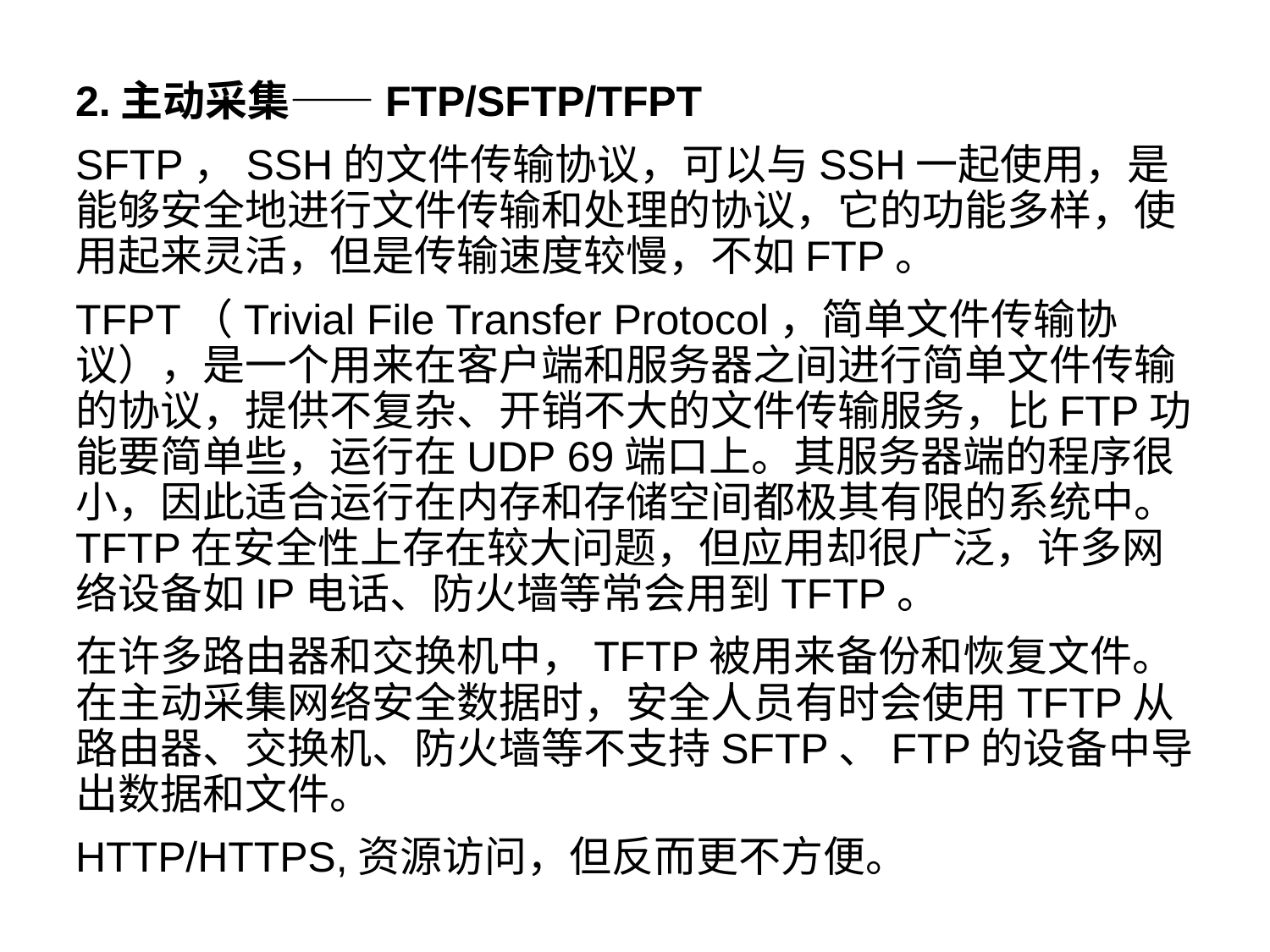

2.主动采集——FTP/SFTP/TFPT
SFTP，SSH的文件传输协议，可以与SSH一起使用，是能够安全地进行文件传输和处理的协议，它的功能多样，使用起来灵活，但是传输速度较慢，不如FTP。
TFPT（Trivial File Transfer Protocol，简单文件传输协议），是一个用来在客户端和服务器之间进行简单文件传输的协议，提供不复杂、开销不大的文件传输服务，比FTP功能要简单些，运行在UDP 69端口上。其服务器端的程序很小，因此适合运行在内存和存储空间都极其有限的系统中。TFTP在安全性上存在较大问题，但应用却很广泛，许多网络设备如IP电话、防火墙等常会用到TFTP。
在许多路由器和交换机中，TFTP被用来备份和恢复文件。在主动采集网络安全数据时，安全人员有时会使用TFTP从路由器、交换机、防火墙等不支持SFTP、FTP的设备中导出数据和文件。
HTTP/HTTPS,资源访问，但反而更不方便。